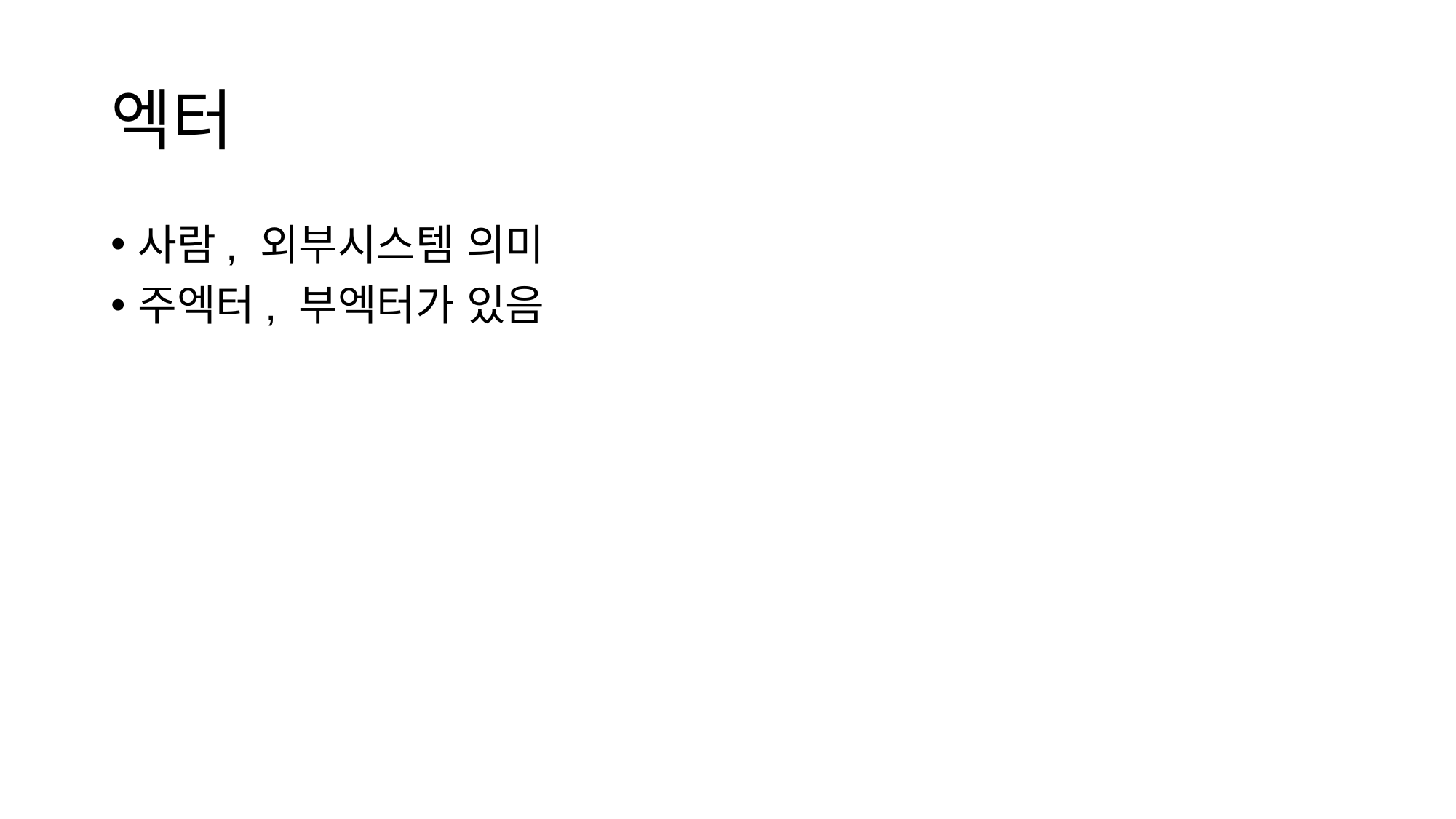

# 엑터
사람, 외부시스템 의미
주엑터, 부엑터가 있음